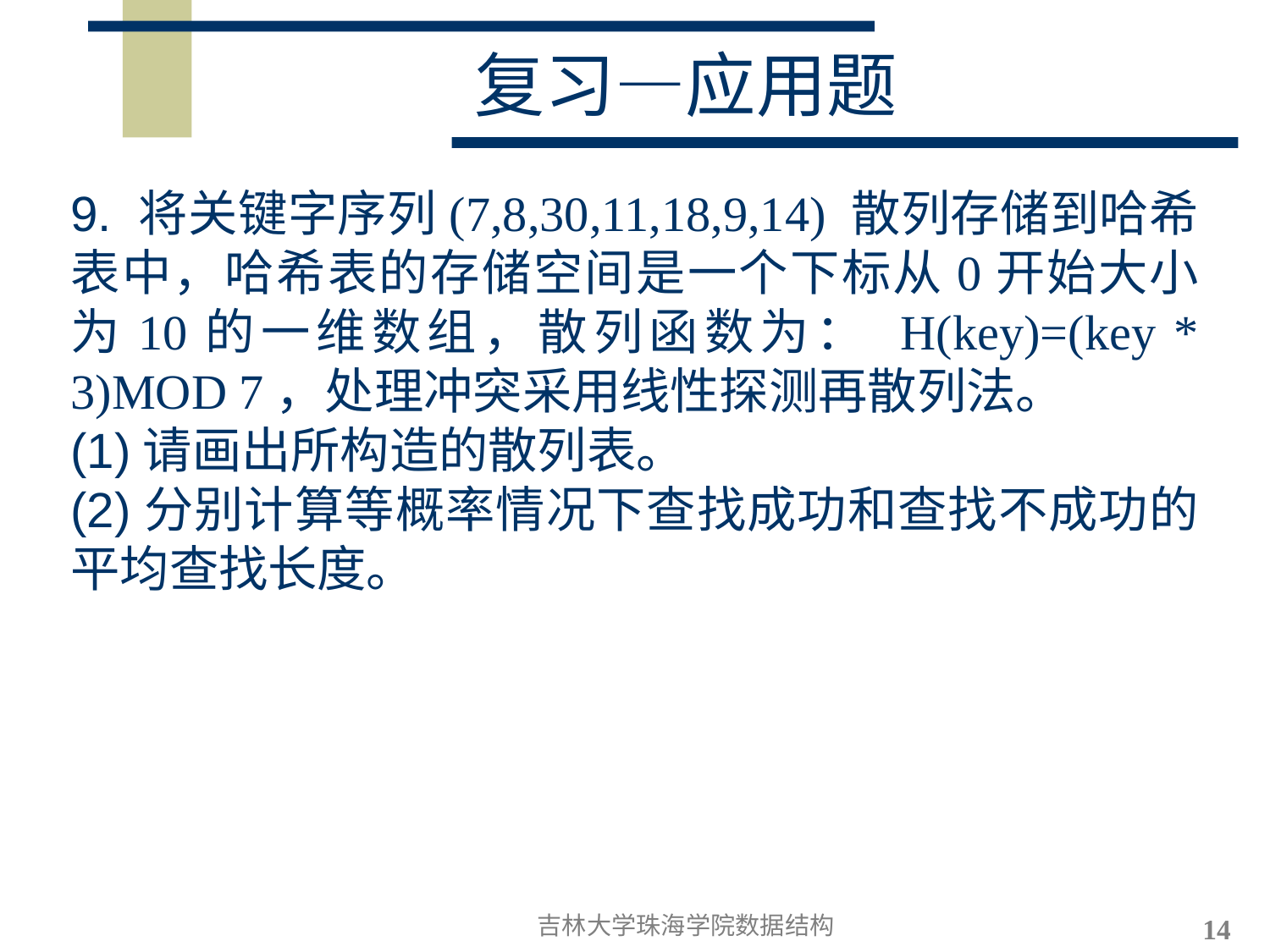

# 复习—应用题
9. 将关键字序列(7,8,30,11,18,9,14) 散列存储到哈希表中，哈希表的存储空间是一个下标从0开始大小为10的一维数组，散列函数为： H(key)=(key * 3)MOD 7，处理冲突采用线性探测再散列法。
(1)请画出所构造的散列表。
(2)分别计算等概率情况下查找成功和查找不成功的平均查找长度。
吉林大学珠海学院数据结构